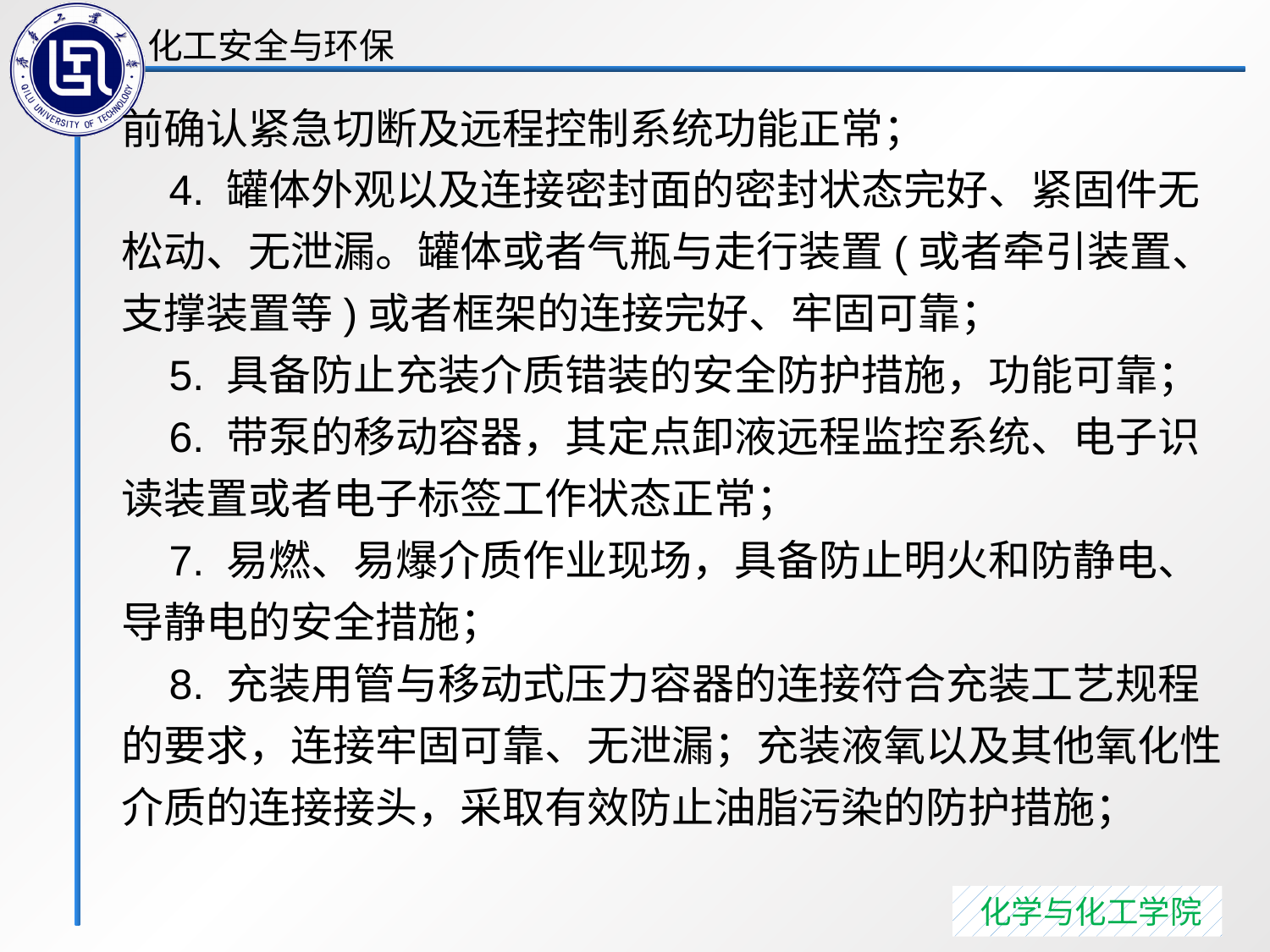

前确认紧急切断及远程控制系统功能正常；
    4. 罐体外观以及连接密封面的密封状态完好、紧固件无松动、无泄漏。罐体或者气瓶与走行装置(或者牵引装置、支撑装置等)或者框架的连接完好、牢固可靠；
    5. 具备防止充装介质错装的安全防护措施，功能可靠；
    6. 带泵的移动容器，其定点卸液远程监控系统、电子识读装置或者电子标签工作状态正常；
    7. 易燃、易爆介质作业现场，具备防止明火和防静电、导静电的安全措施；
    8. 充装用管与移动式压力容器的连接符合充装工艺规程的要求，连接牢固可靠、无泄漏；充装液氧以及其他氧化性介质的连接接头，采取有效防止油脂污染的防护措施；